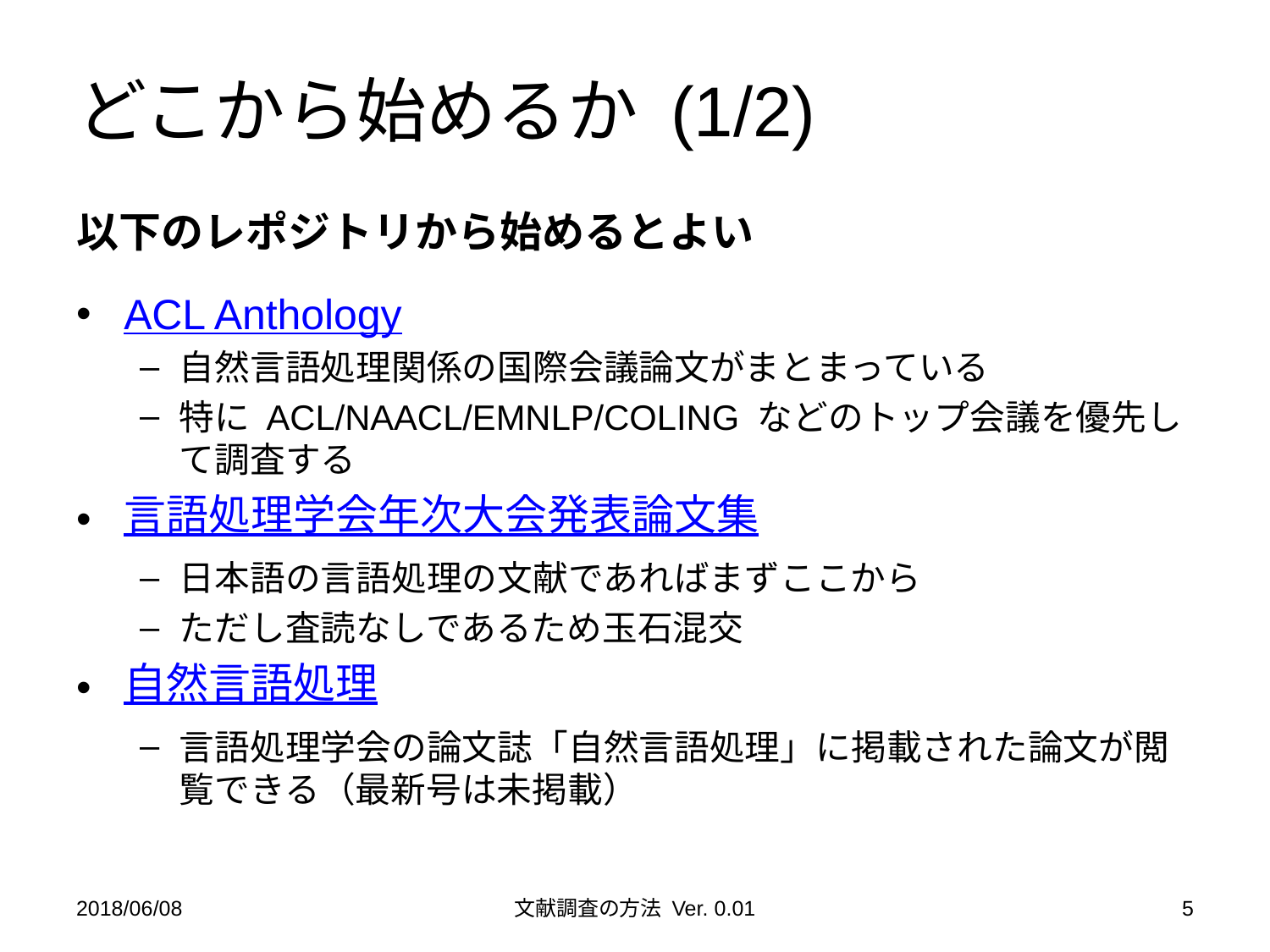

# どこから始めるか (1/2)
以下のレポジトリから始めるとよい
ACL Anthology
自然言語処理関係の国際会議論文がまとまっている
特に ACL/NAACL/EMNLP/COLING などのトップ会議を優先して調査する
言語処理学会年次大会発表論文集
日本語の言語処理の文献であればまずここから
ただし査読なしであるため玉石混交
自然言語処理
言語処理学会の論文誌「自然言語処理」に掲載された論文が閲覧できる（最新号は未掲載）
2018/06/08
文献調査の方法 Ver. 0.01
5